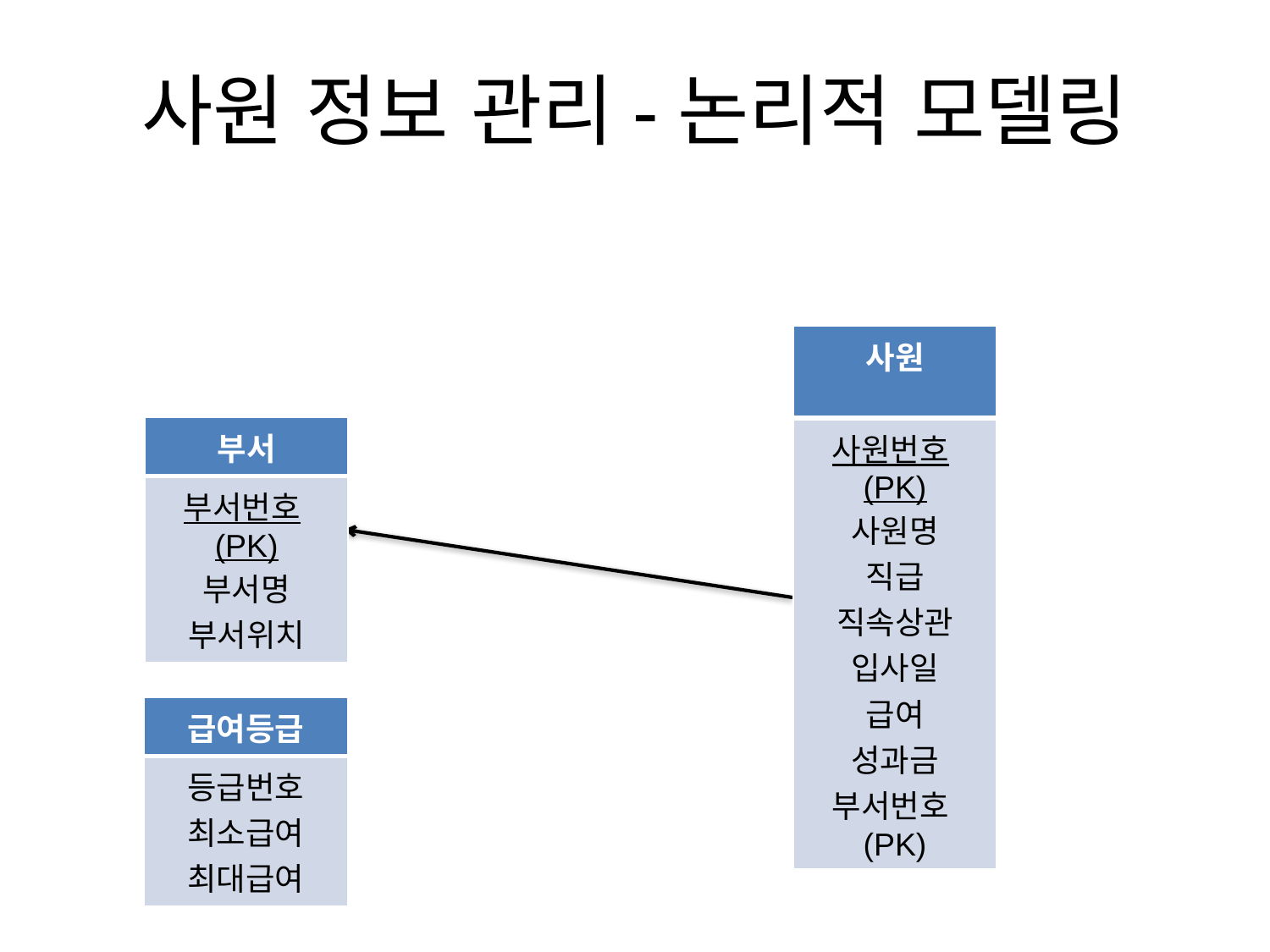

# 사원 정보 관리-논리적 모델링
| 사원 |
| --- |
| 사원번호(PK) 사원명 직급 직속상관 입사일 급여 성과금 부서번호(PK) |
| 부서 |
| --- |
| 부서번호(PK) 부서명 부서위치 |
| 급여등급 |
| --- |
| 등급번호 최소급여 최대급여 |